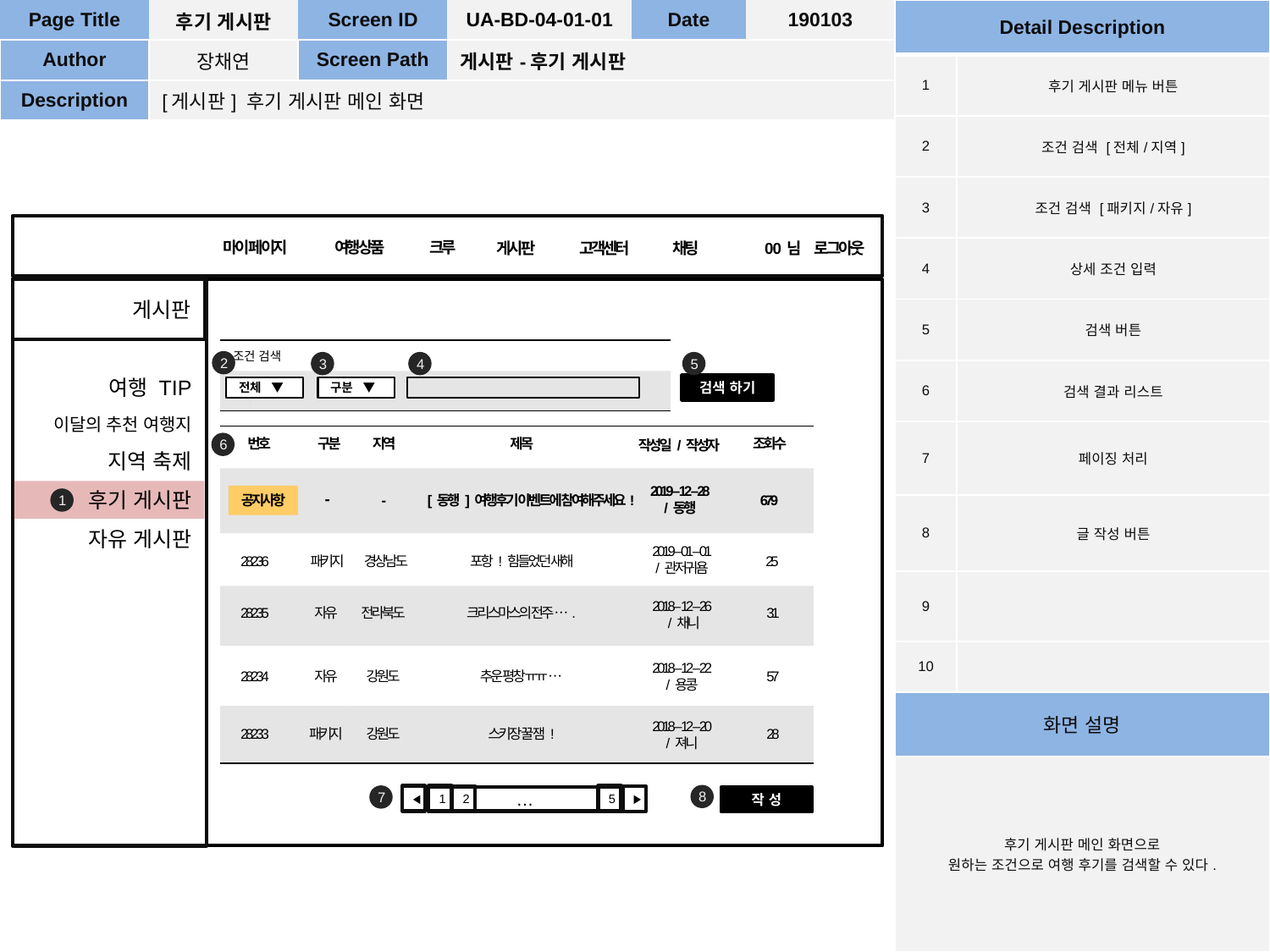

| Page Title | 후기 게시판 | Screen ID | UA-BD-04-01-01 | Date | 190103 |
| --- | --- | --- | --- | --- | --- |
| Author | 장채연 | Screen Path | 게시판-후기 게시판 |  |  |
| Description | [게시판] 후기 게시판 메인 화면 |  |  |  |  |
| Detail Description |  |
| --- | --- |
| 1 | 후기 게시판 메뉴 버튼 |
| 2 | 조건 검색 [전체/지역] |
| 3 | 조건 검색 [패키지/자유] |
| 4 | 상세 조건 입력 |
| 5 | 검색 버튼 |
| 6 | 검색 결과 리스트 |
| 7 | 페이징 처리 |
| 8 | 글 작성 버튼 |
| 9 |  |
| 10 |  |
| 화면 설명 |  |
| 후기 게시판 메인 화면으로 원하는 조건으로 여행 후기를 검색할 수 있다. |  |

여행상품
크루
마이 페이지
게시판
고객센터
채팅
0 0 님
로그아웃

게시판
| 조건 검색 |  |
| --- | --- |
|  |  |
2

3

4

5

여행 TIP
검색 하기
전체   ▼
구분   ▼

이달의 추천 여행지
|  |  |
| --- | --- |
|  |  |
|  |  |
|  |  |
|  |  |
|  |  |
번호
구분
지역
제목
조회수
6

작성일 / 작성자
지역 축제
2019 – 12 – 28
/ 동행
후기 게시판
-
1

-
[ 동행 ] 여행후기 이벤트에 참여해주세요!
679
공지사항
자유 게시판
2019 – 01 – 01
/ 관저귀욤
28236
패키지
경상남도
포항 ! 힘들었던 새해
25
2018–  12 – 26
 / 채니
28235
자유
전라북도
크리스마스의 전주….
31
2018 – 12 – 22
/ 용콩
28234
자유
강원도
57
추운 평창 ㅠㅠ…
2018 – 12 – 20
/ 져니
패키지
강원도
28
28233
스키장 꿀 잼 !
8

7

◀
1
5
2
▶
작 성
…